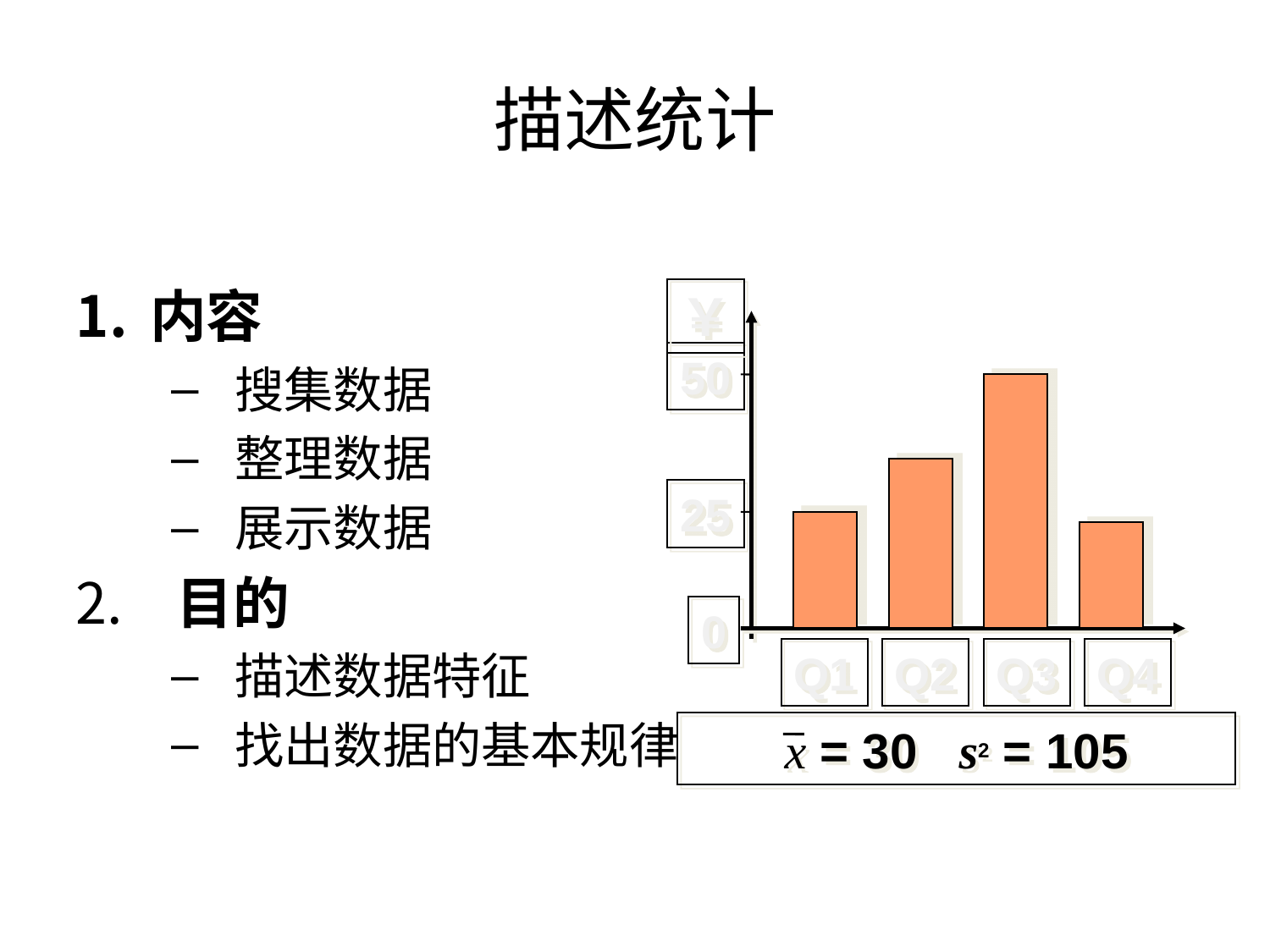

# 描述统计
内容
搜集数据
整理数据
展示数据
 目的
描述数据特征
找出数据的基本规律
￥

50

25

0

Q1
Q2
Q3
Q4
x = 30   s2 = 105